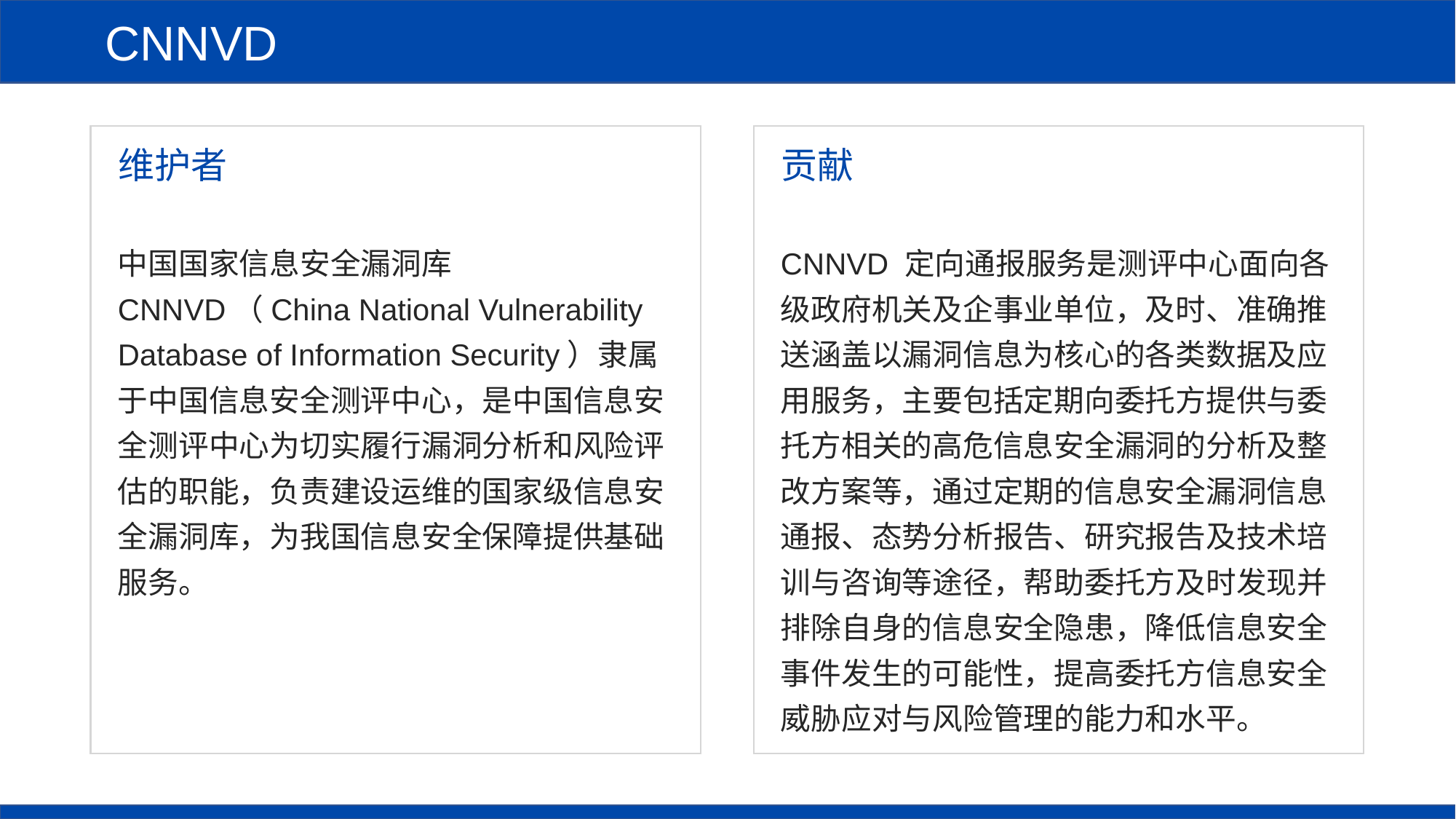

CNNVD

维护者
贡献
中国国家信息安全漏洞库 CNNVD（China National Vulnerability Database of Information Security）隶属于中国信息安全测评中心，是中国信息安全测评中心为切实履行漏洞分析和风险评估的职能，负责建设运维的国家级信息安全漏洞库，为我国信息安全保障提供基础服务。

CNNVD 定向通报服务是测评中心面向各级政府机关及企事业单位，及时、准确推送涵盖以漏洞信息为核心的各类数据及应用服务，主要包括定期向委托方提供与委托方相关的高危信息安全漏洞的分析及整改方案等，通过定期的信息安全漏洞信息通报、态势分析报告、研究报告及技术培训与咨询等途径，帮助委托方及时发现并排除自身的信息安全隐患，降低信息安全事件发生的可能性，提高委托方信息安全威胁应对与风险管理的能力和水平。